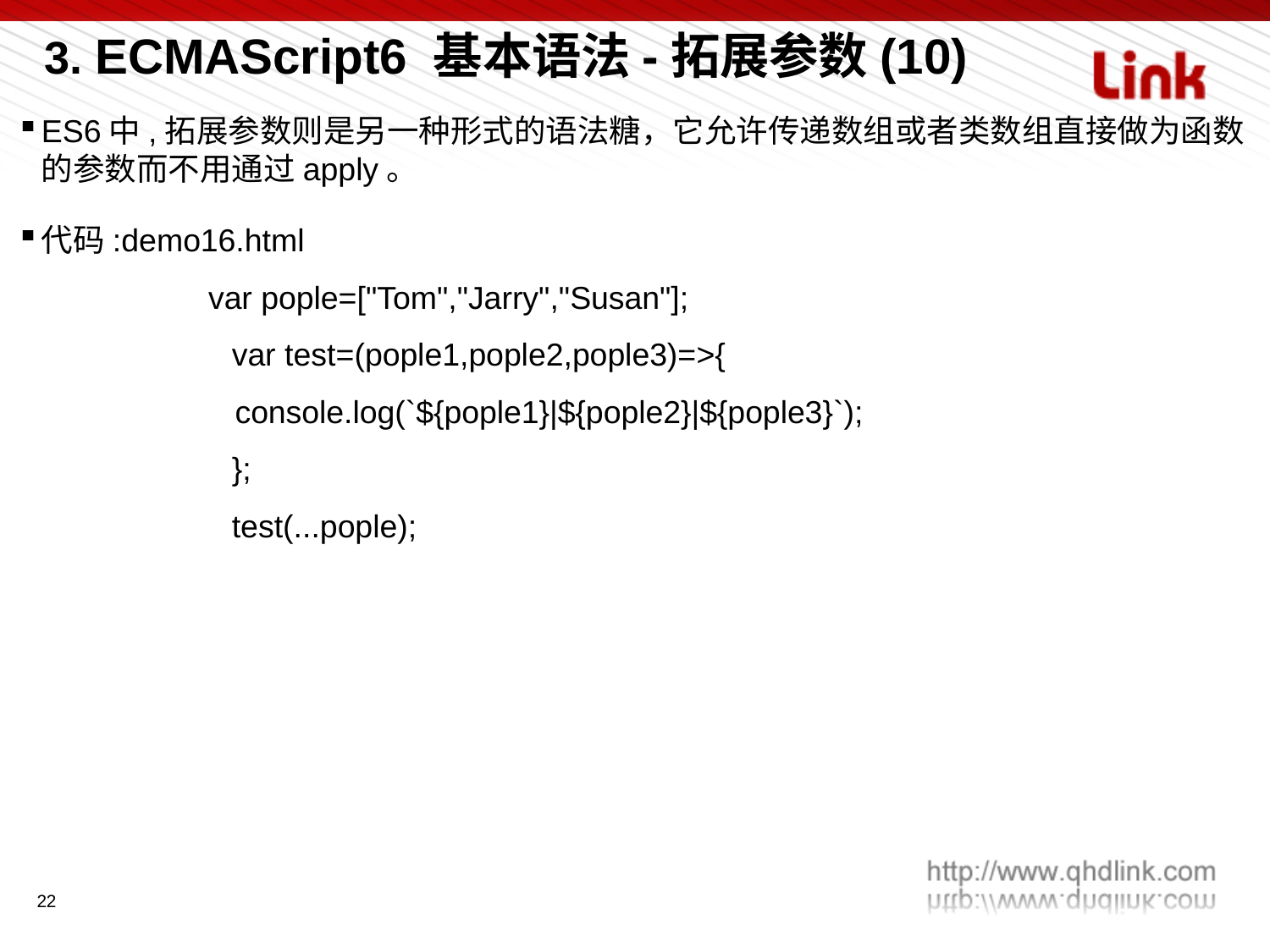

3. ECMAScript6 基本语法-拓展参数(10)
ES6中,拓展参数则是另一种形式的语法糖，它允许传递数组或者类数组直接做为函数的参数而不用通过apply。
代码:demo16.html
         var pople=["Tom","Jarry","Susan"];
	    var test=(pople1,pople2,pople3)=>{
            console.log(`${pople1}|${pople2}|${pople3}`);
	    };
	    test(...pople);
22